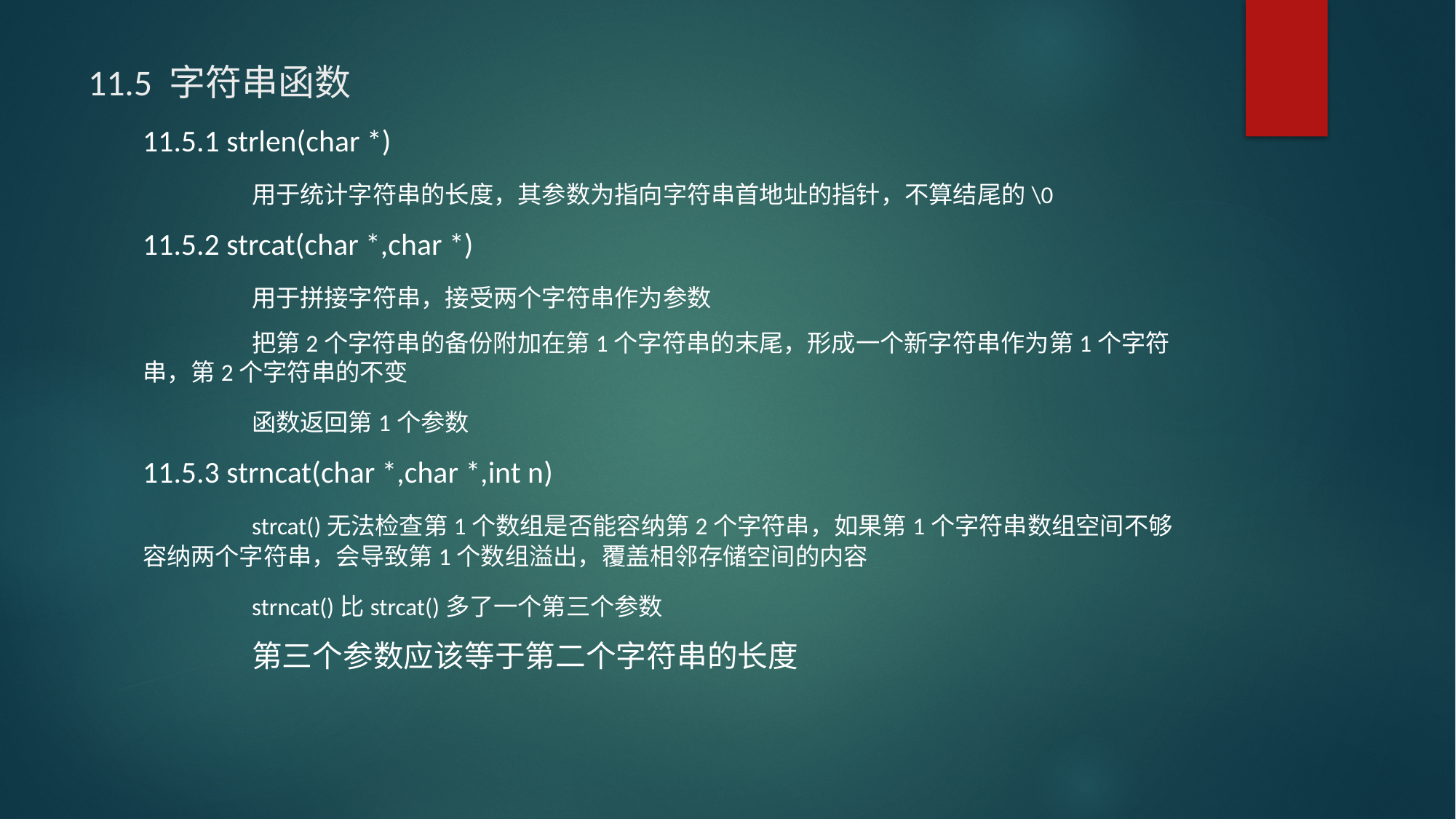

# 11.5 字符串函数
11.5.1 strlen(char *)
	用于统计字符串的长度，其参数为指向字符串首地址的指针，不算结尾的\0
11.5.2 strcat(char *,char *)
	用于拼接字符串，接受两个字符串作为参数
	把第2个字符串的备份附加在第1个字符串的末尾，形成一个新字符串作为第1个字符串，第2个字符串的不变
	函数返回第1个参数
11.5.3 strncat(char *,char *,int n)
	strcat()无法检查第1个数组是否能容纳第2个字符串，如果第1个字符串数组空间不够容纳两个字符串，会导致第1个数组溢出，覆盖相邻存储空间的内容
	strncat()比strcat()多了一个第三个参数
	第三个参数应该等于第二个字符串的长度